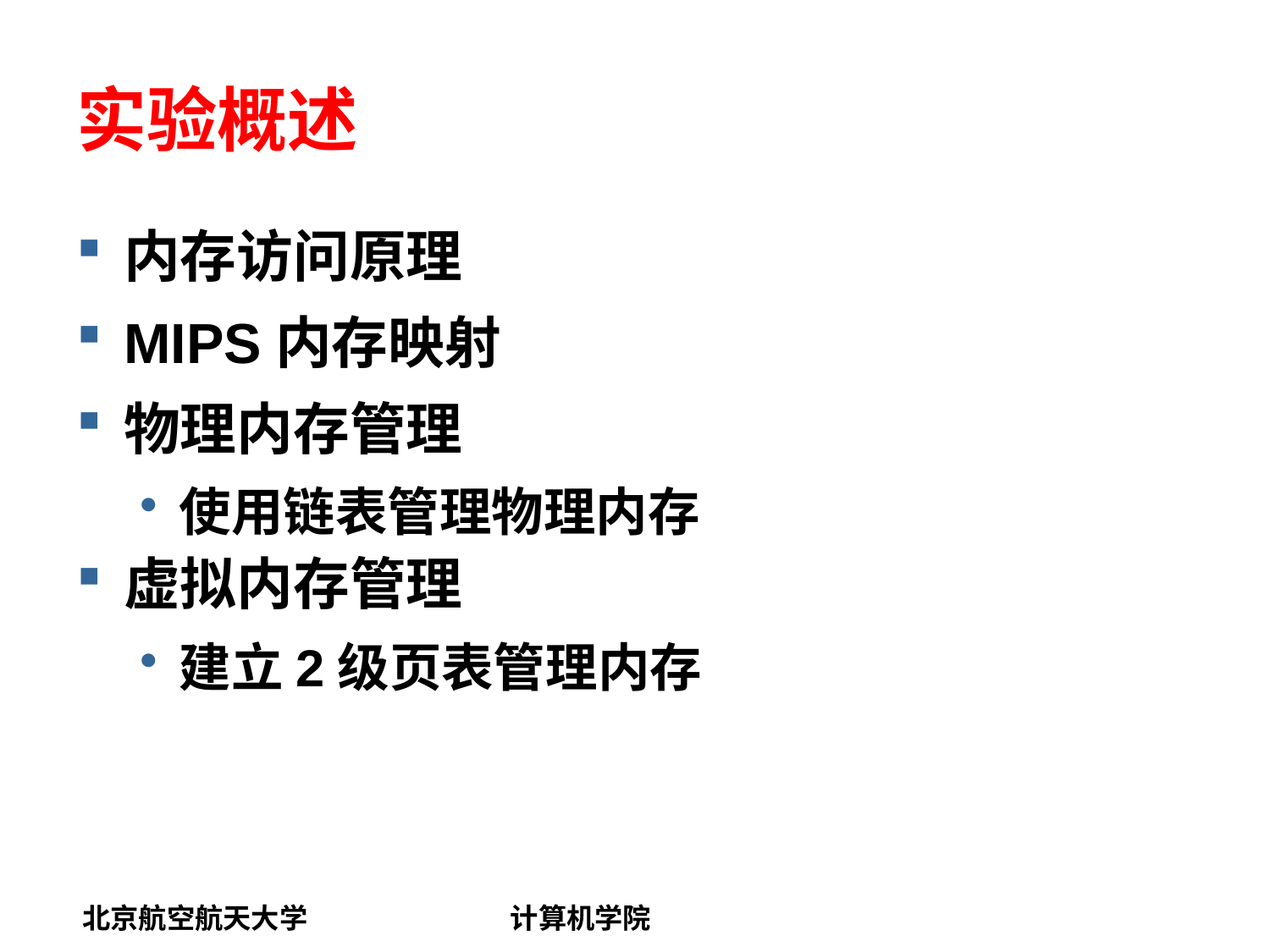

# 实验概述
内存访问原理
MIPS内存映射
物理内存管理
使用链表管理物理内存
虚拟内存管理
建立2级页表管理内存